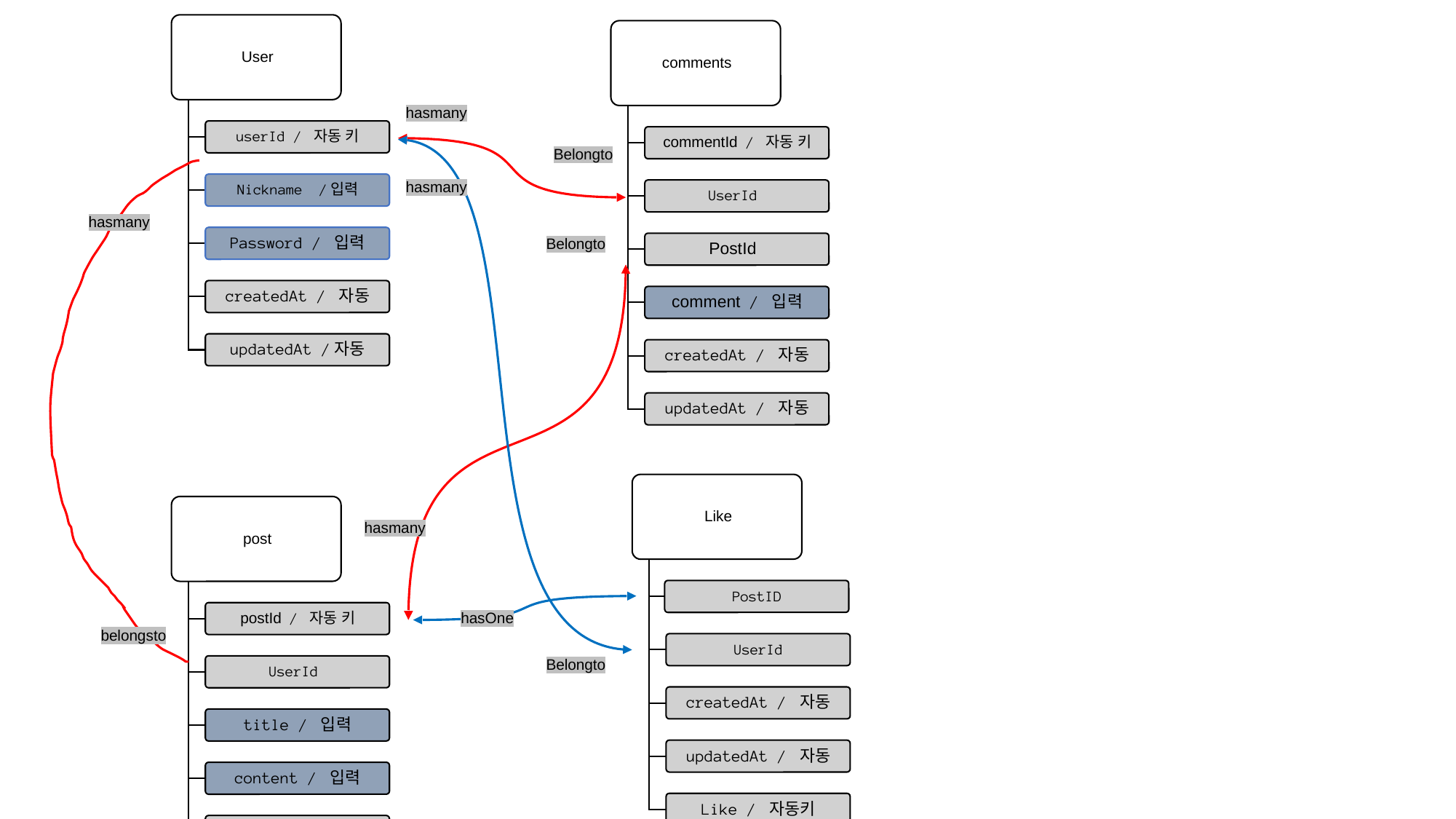

User
userId / 자동 키
Nickname  /입력
Password / 입력
createdAt / 자동
updatedAt /자동
comments
commentId / 자동 키
UserId
PostId
comment / 입력
createdAt / 자동
updatedAt / 자동
hasmany
Belongto

hasmany
hasmany
Belongto
Like
PostID
UserId
createdAt / 자동
updatedAt / 자동
Like / 자동키
post
postId / 자동 키
UserId
title / 입력
content / 입력
createdAt / 자동
updatedAt / 자동
hasmany
hasOne
belongsto
Belongto